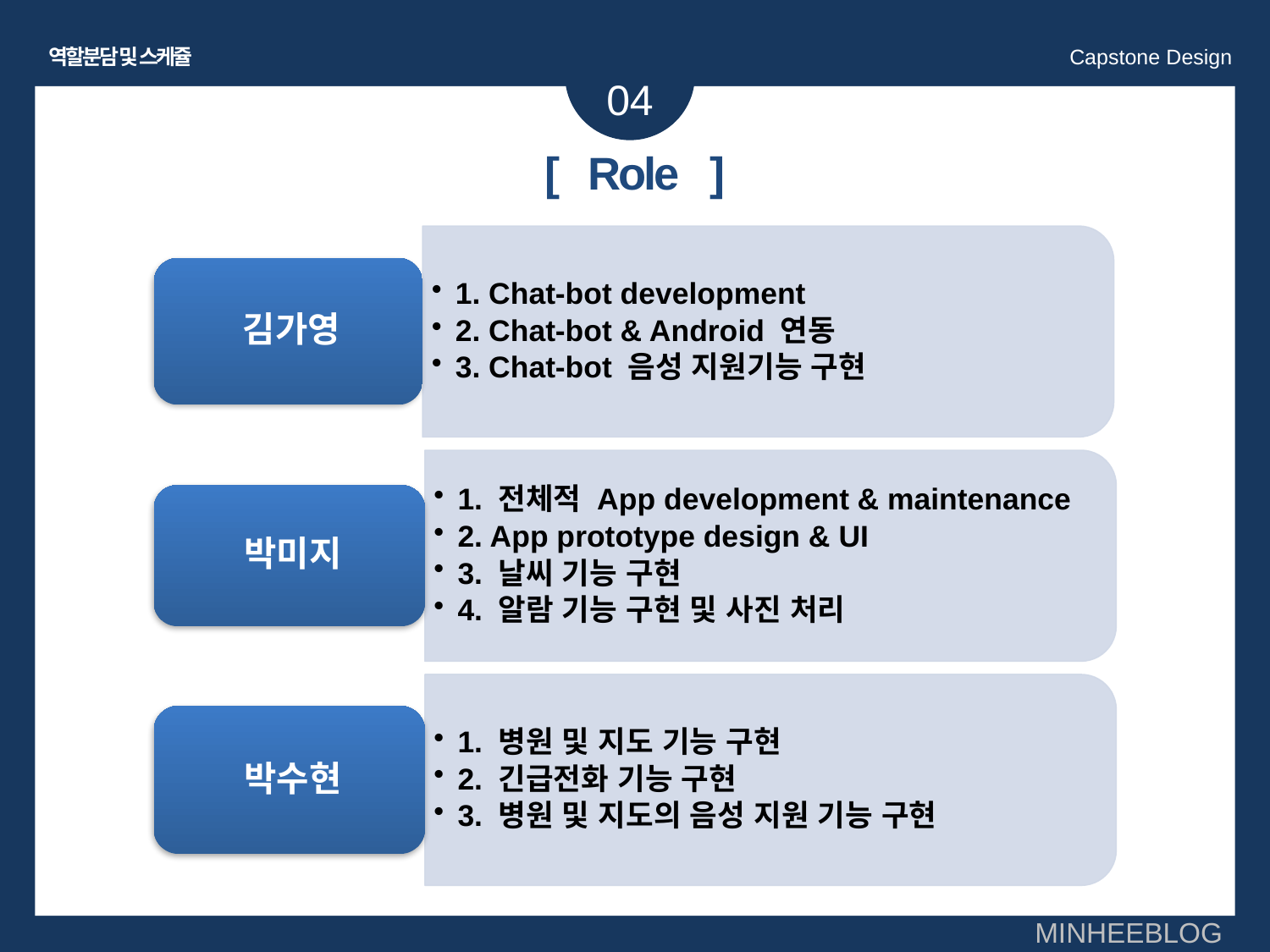

역할분담 및 스케쥴
Capstone Design
04

[   Role   ]
1. Chat-bot development
2. Chat-bot & Android 연동
3. Chat-bot 음성 지원기능 구현
김가영
1. 전체적 App development & maintenance
2. App prototype design & UI
3. 날씨 기능 구현
4. 알람 기능 구현 및 사진 처리
박미지
1. 병원 및 지도 기능 구현
2. 긴급전화 기능 구현
3. 병원 및 지도의 음성 지원 기능 구현
박수현

MINHEEBLOG